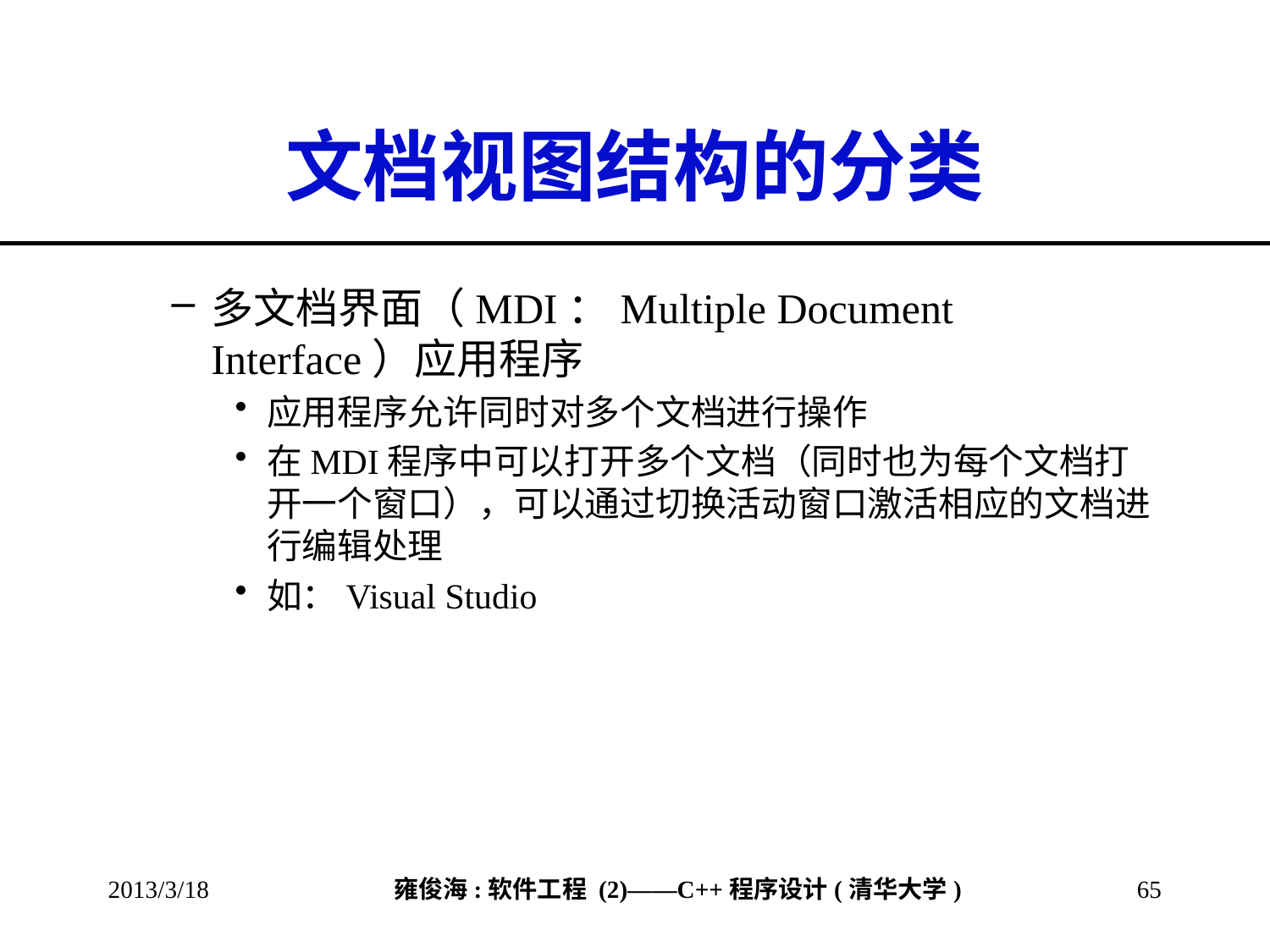

# 文档视图结构的分类
多文档界面（MDI：Multiple Document Interface）应用程序
应用程序允许同时对多个文档进行操作
在MDI程序中可以打开多个文档（同时也为每个文档打开一个窗口），可以通过切换活动窗口激活相应的文档进行编辑处理
如：Visual Studio
2013/3/18
65